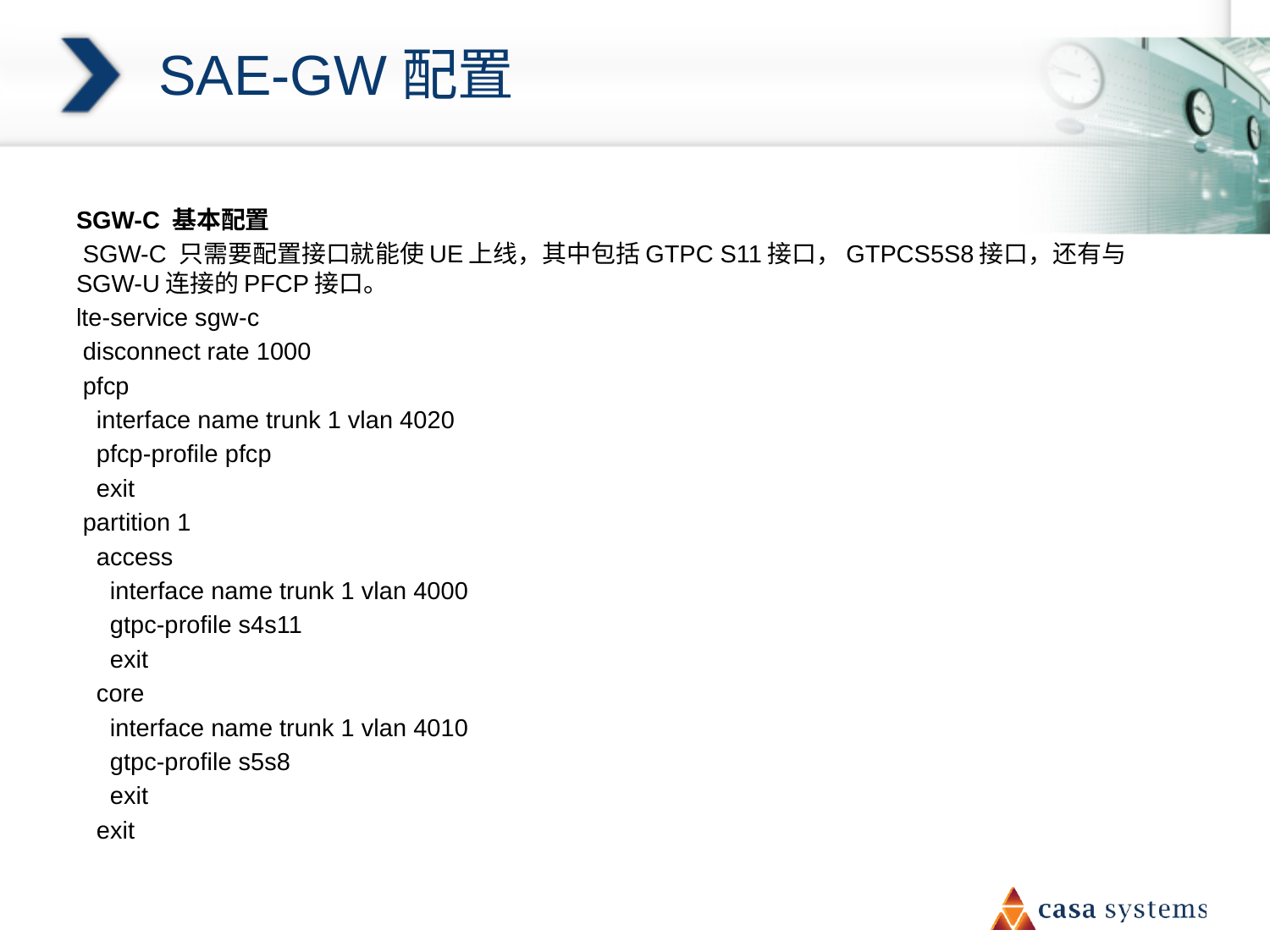

# SAE-GW配置
SGW-C 基本配置
 SGW-C 只需要配置接口就能使UE上线，其中包括GTPC S11接口，GTPCS5S8接口，还有与SGW-U连接的PFCP接口。
lte-service sgw-c
 disconnect rate 1000
 pfcp
   interface name trunk 1 vlan 4020
   pfcp-profile pfcp
   exit
 partition 1
   access
     interface name trunk 1 vlan 4000
     gtpc-profile s4s11
     exit
   core
     interface name trunk 1 vlan 4010
     gtpc-profile s5s8
     exit
   exit